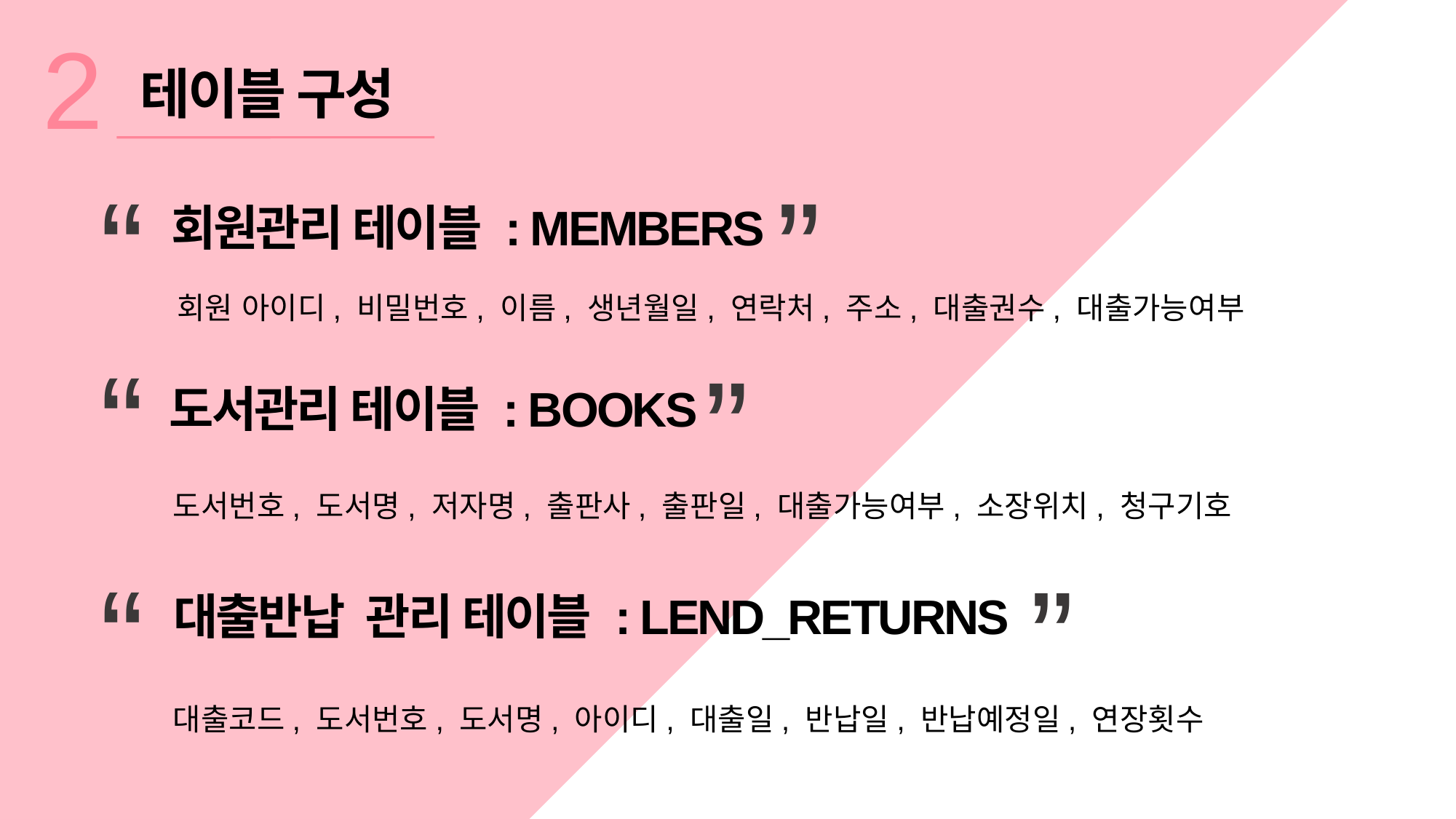

2
테이블 구성
”
“
회원관리 테이블 : MEMBERS
회원 아이디, 비밀번호, 이름, 생년월일, 연락처, 주소, 대출권수, 대출가능여부
“
”
도서관리 테이블 : BOOKS
도서번호, 도서명, 저자명, 출판사, 출판일, 대출가능여부, 소장위치, 청구기호
“
”
대출반납  관리 테이블 : LEND_RETURNS
대출코드, 도서번호, 도서명, 아이디, 대출일, 반납일, 반납예정일, 연장횟수